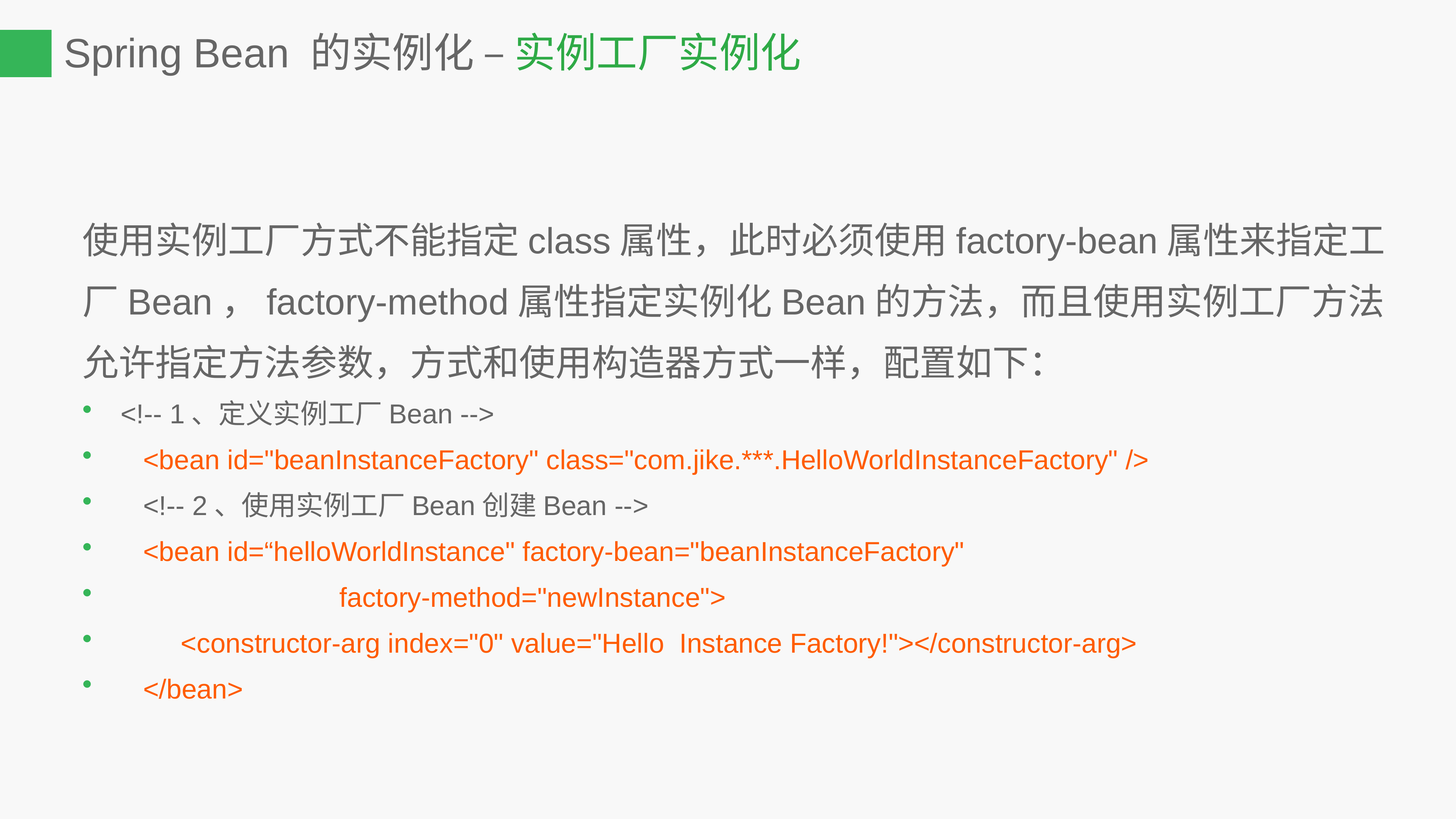

Spring Bean 的实例化 – 实例工厂实例化

使用实例工厂方式不能指定class属性，此时必须使用factory-bean属性来指定工厂Bean，factory-method属性指定实例化Bean的方法，而且使用实例工厂方法允许指定方法参数，方式和使用构造器方式一样，配置如下：
 <!-- 1、定义实例工厂Bean -->
    <bean id="beanInstanceFactory" class="com.jike.***.HelloWorldInstanceFactory" />
    <!-- 2、使用实例工厂Bean创建Bean -->
    <bean id=“helloWorldInstance" factory-bean="beanInstanceFactory"
                              factory-method="newInstance">
         <constructor-arg index="0" value="Hello  Instance Factory!"></constructor-arg>
    </bean>